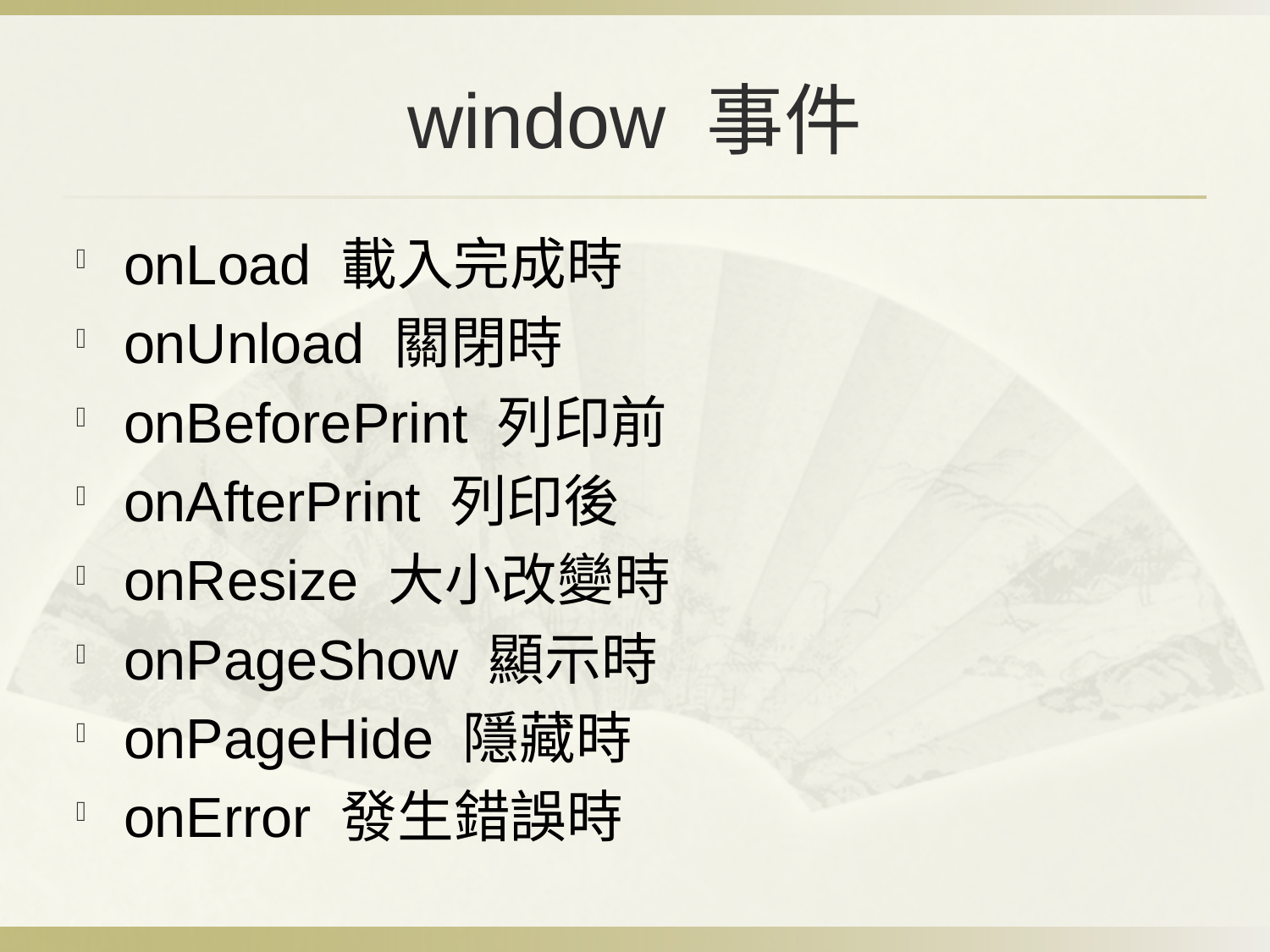

# window 事件
onLoad 載入完成時
onUnload 關閉時
onBeforePrint 列印前
onAfterPrint 列印後
onResize 大小改變時
onPageShow 顯示時
onPageHide 隱藏時
onError 發生錯誤時